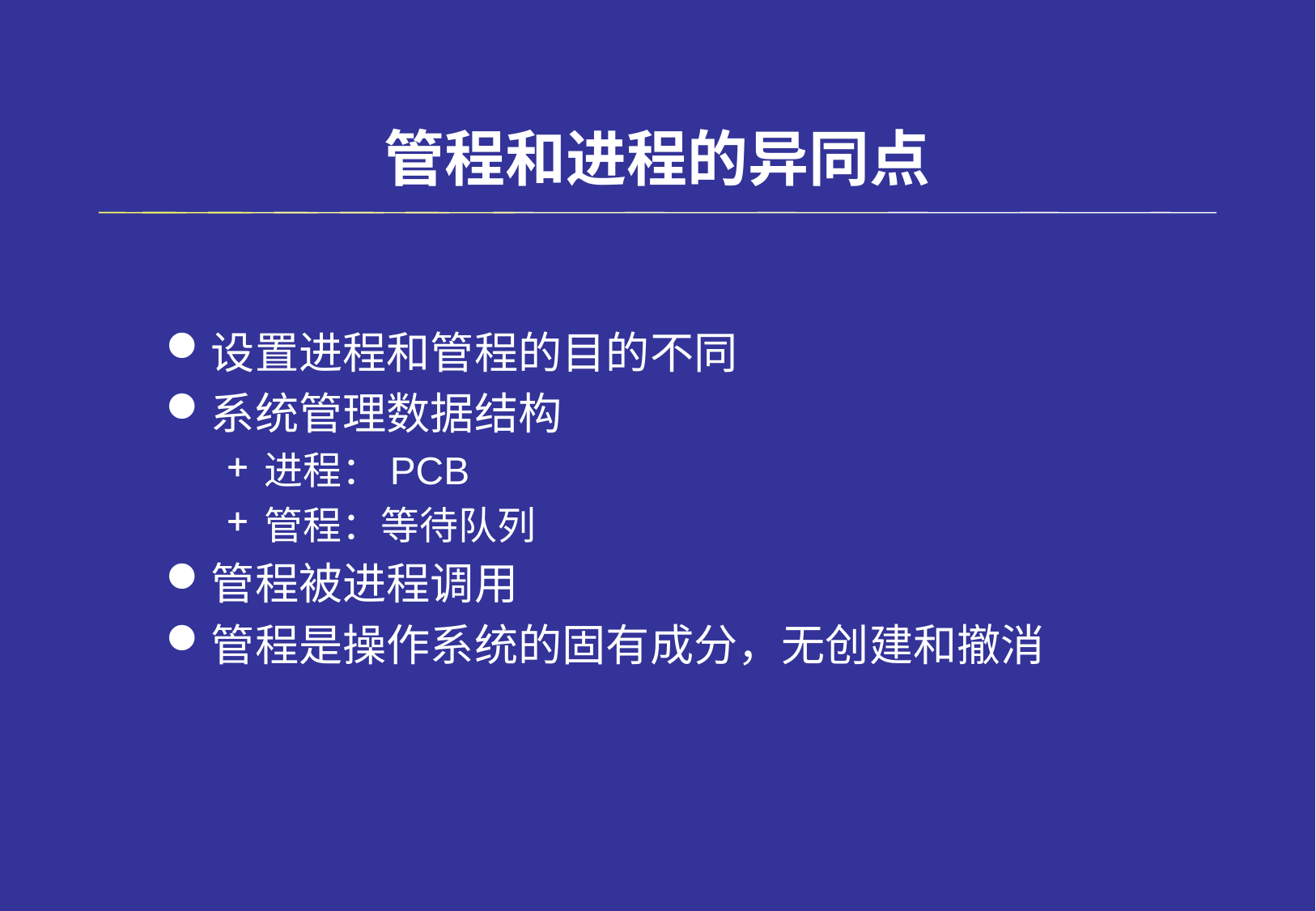

# 管程和进程的异同点
设置进程和管程的目的不同
系统管理数据结构
进程：PCB
管程：等待队列
管程被进程调用
管程是操作系统的固有成分，无创建和撤消